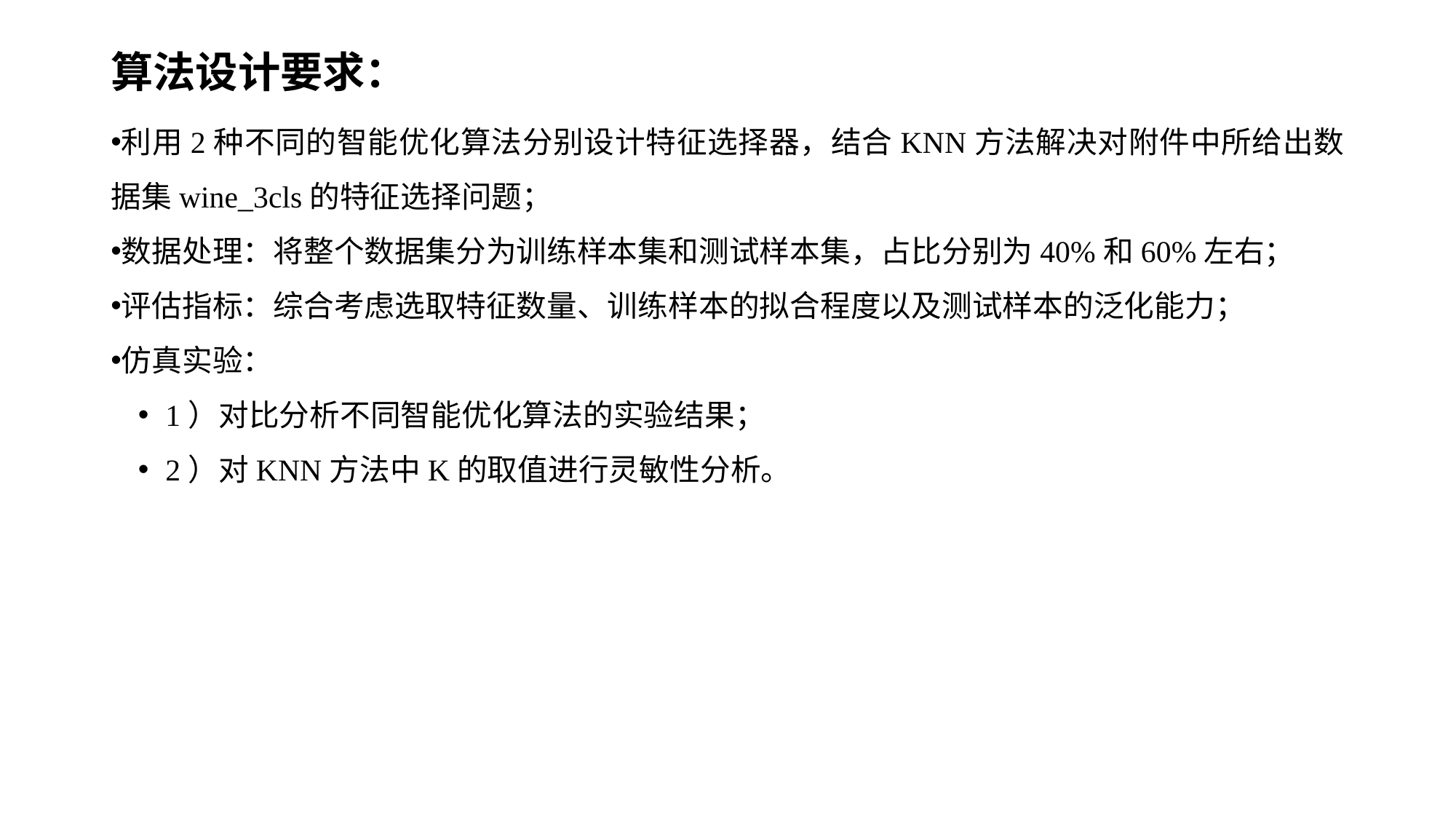

算法设计要求：
利用2种不同的智能优化算法分别设计特征选择器，结合KNN方法解决对附件中所给出数据集wine_3cls的特征选择问题；
数据处理：将整个数据集分为训练样本集和测试样本集，占比分别为40%和60%左右；
评估指标：综合考虑选取特征数量、训练样本的拟合程度以及测试样本的泛化能力；
仿真实验：
1）对比分析不同智能优化算法的实验结果；
2）对KNN方法中K的取值进行灵敏性分析。